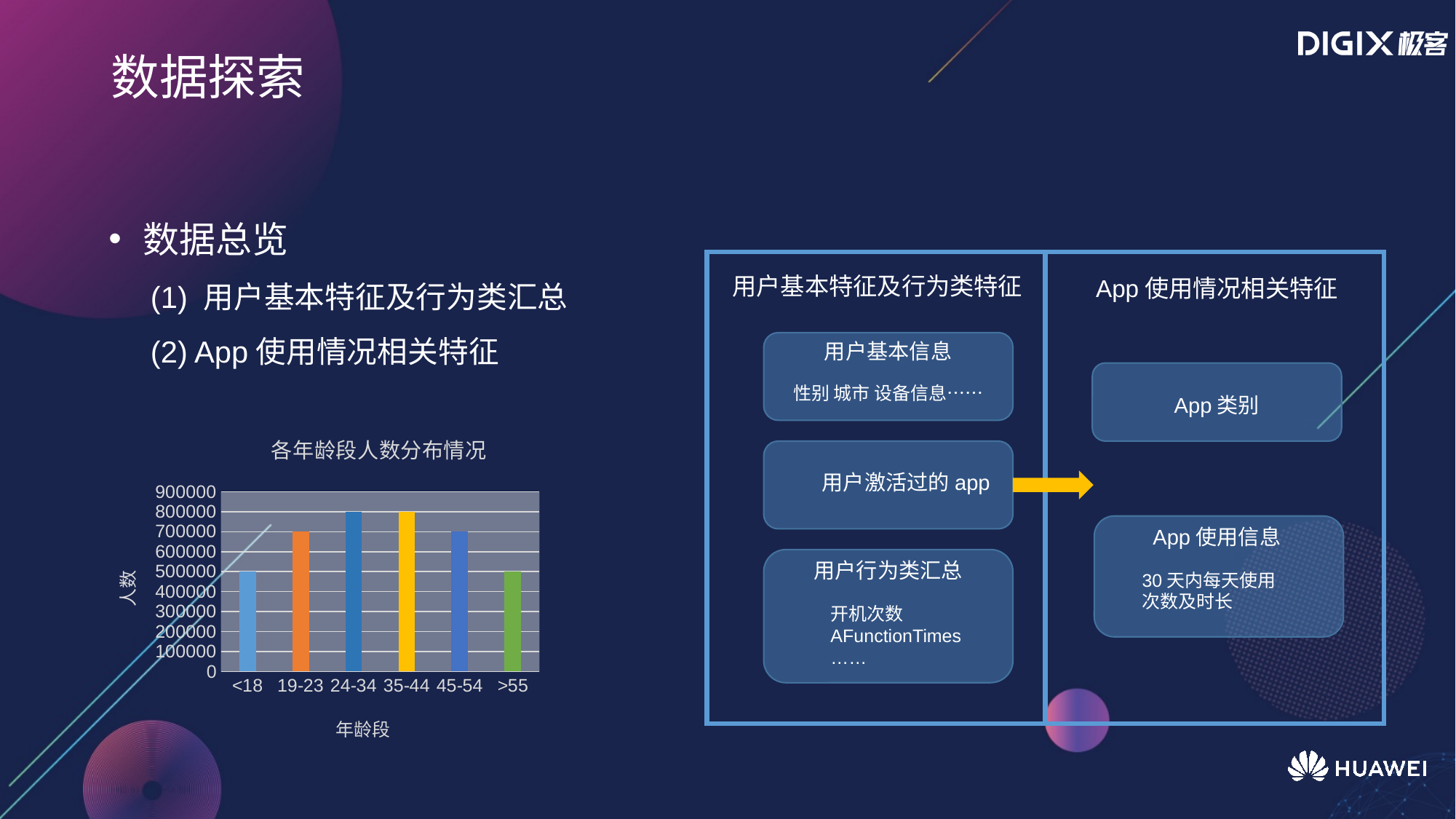

# 数据探索
数据总览
     (1) 用户基本特征及行为类汇总
     (2) App使用情况相关特征

用户基本特征及行为类特征
App使用情况相关特征

用户基本信息

性别 城市 设备信息……
App类别

### Chart: 各年龄段人数分布情况

| Category | 人数 |
|---|---|
| <18 | 500000.0 |
| 19-23 | 700000.0 |
| 24-34 | 800000.0 |
| 35-44 | 800000.0 |
| 45-54 | 700000.0 |
| >55 | 500000.0 |
用户激活过的app

App使用信息

用户行为类汇总
30天内每天使用次数及时长
开机次数  AFunctionTimes ……